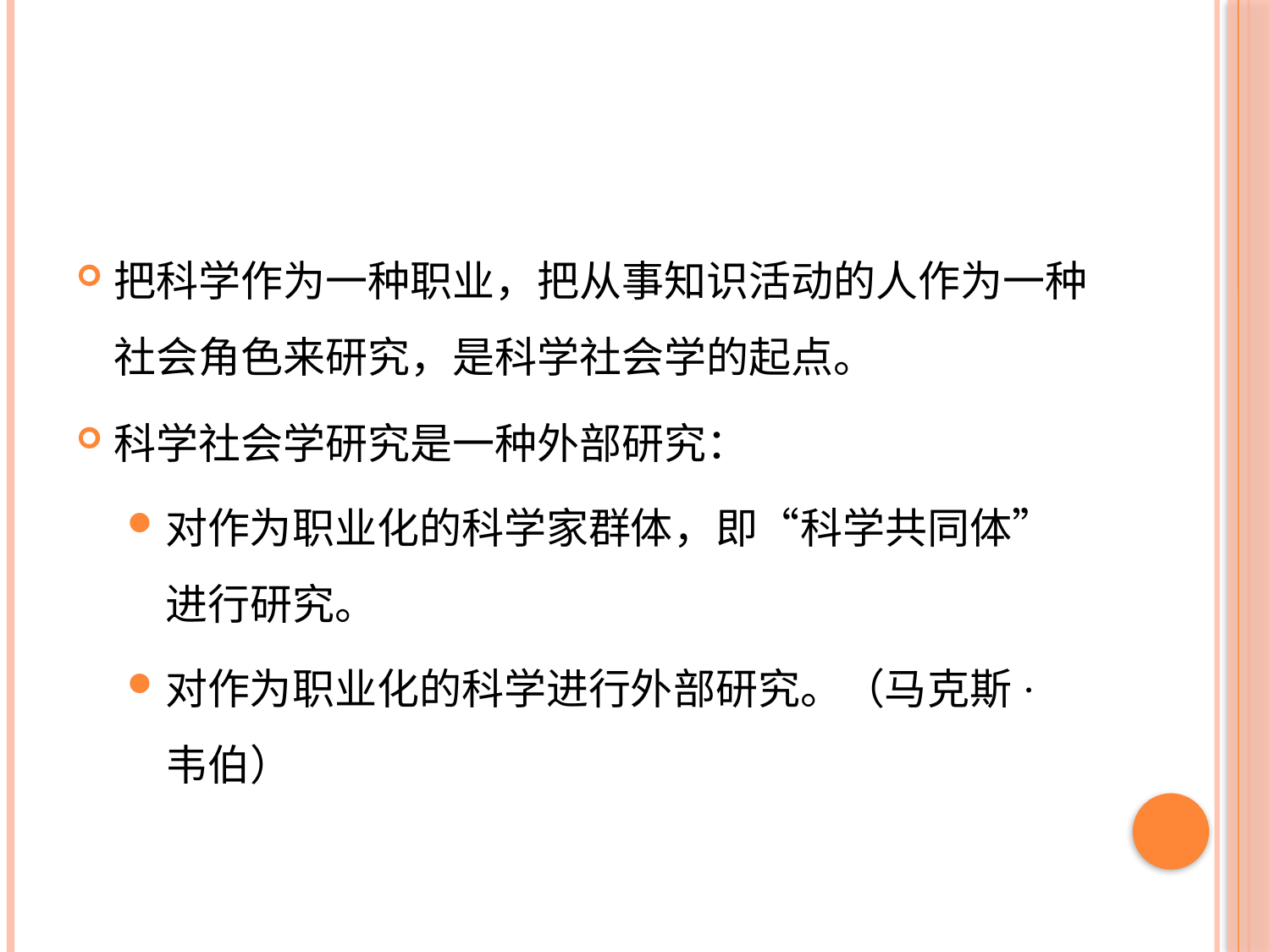

#
把科学作为一种职业，把从事知识活动的人作为一种社会角色来研究，是科学社会学的起点。
科学社会学研究是一种外部研究：
对作为职业化的科学家群体，即“科学共同体”进行研究。
对作为职业化的科学进行外部研究。（马克斯·韦伯）